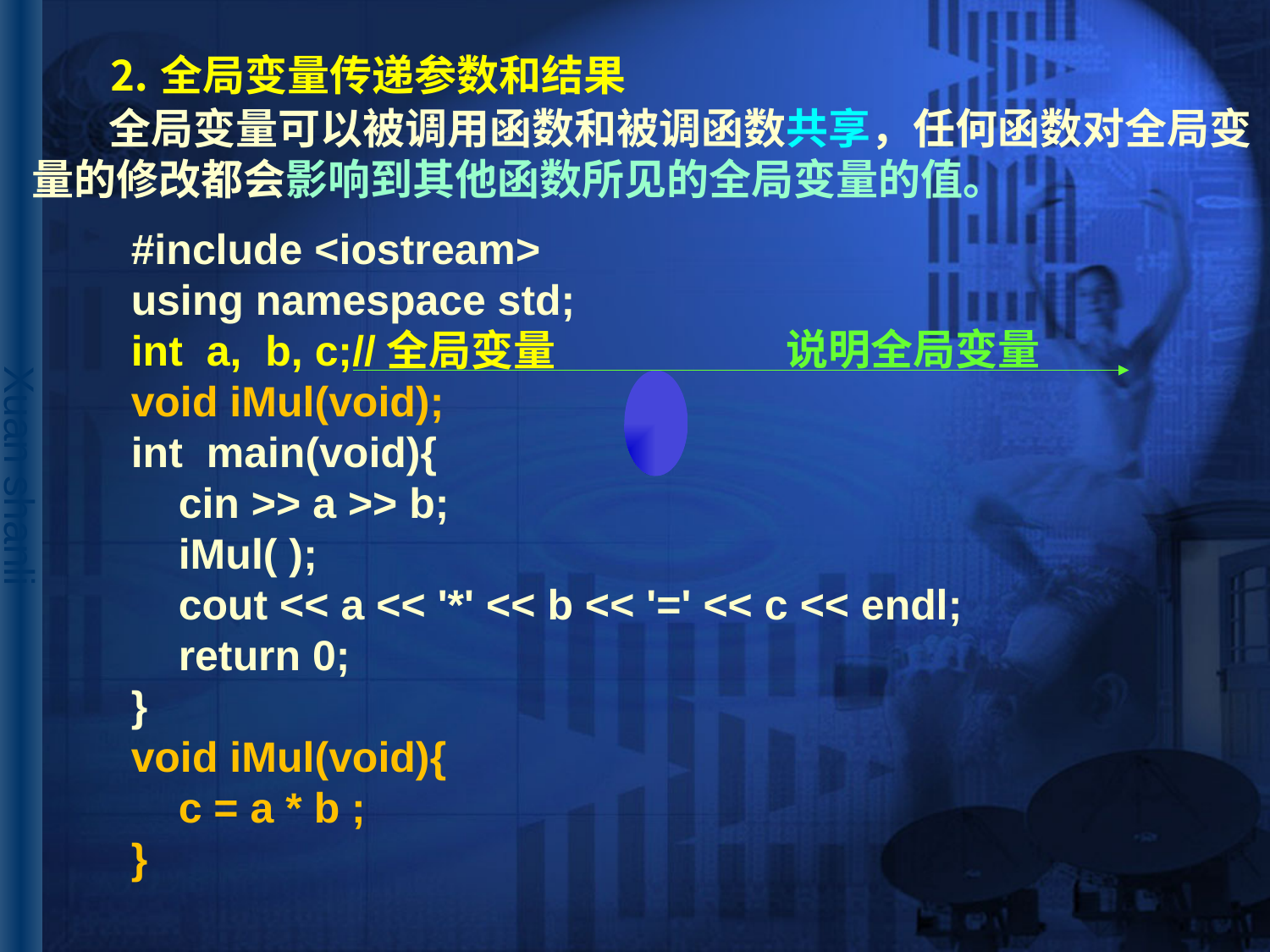

# ⒉全局变量传递参数和结果
       全局变量可以被调用函数和被调函数共享，任何函数对全局变
量的修改都会影响到其他函数所见的全局变量的值。
#include <iostream>
using namespace std;
int  a,  b, c;//全局变量
void iMul(void);
int  main(void){
    cin >> a >> b;
    iMul( );
    cout << a << '*' << b << '=' << c << endl;
    return 0;
}
void iMul(void){
    c = a * b ;
}
说明全局变量